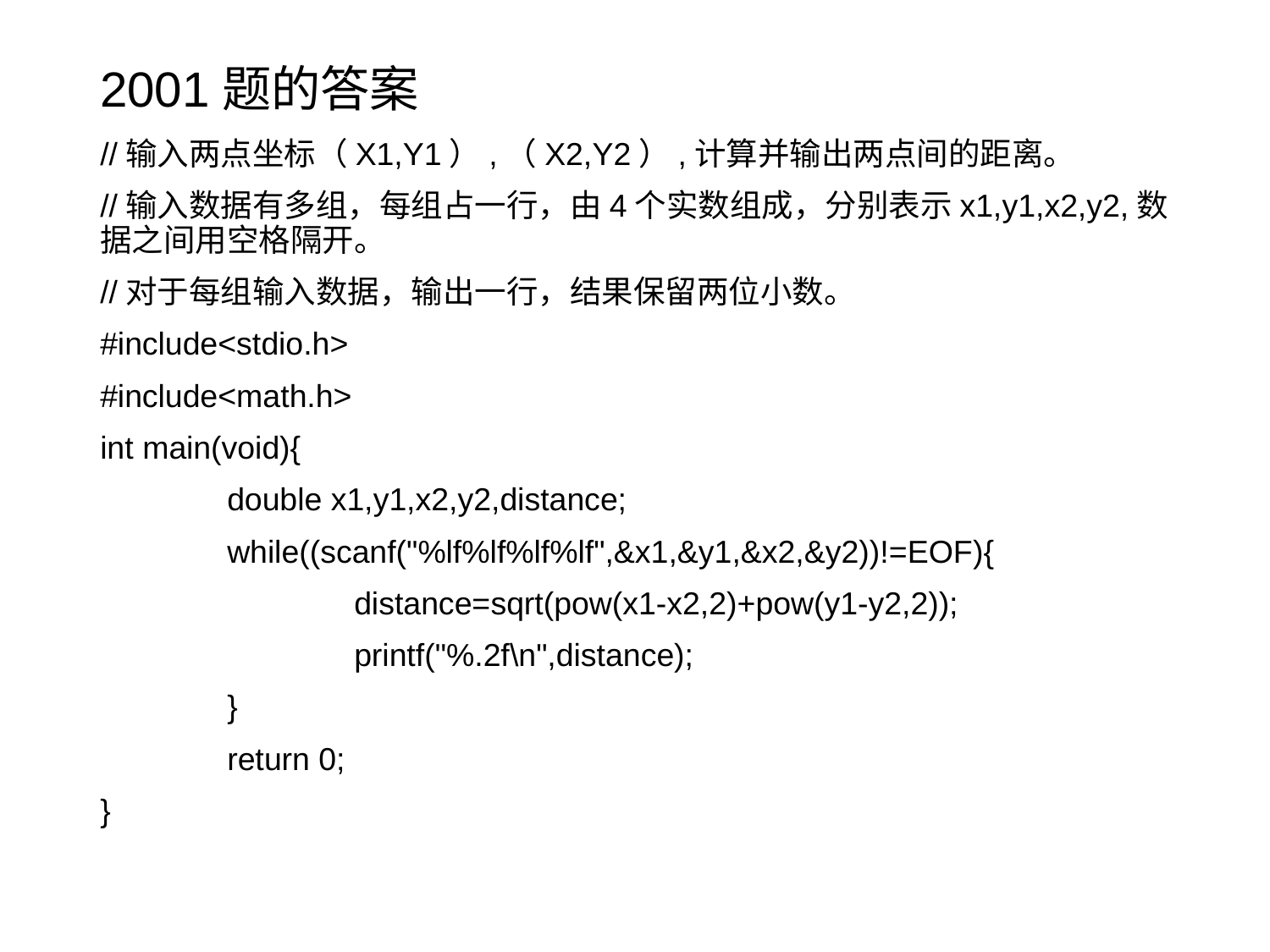

# 2001题的答案
//输入两点坐标（X1,Y1）,（X2,Y2）,计算并输出两点间的距离。
//输入数据有多组，每组占一行，由4个实数组成，分别表示x1,y1,x2,y2,数据之间用空格隔开。
//对于每组输入数据，输出一行，结果保留两位小数。
#include<stdio.h>
#include<math.h>
int main(void){
	double x1,y1,x2,y2,distance;
	while((scanf("%lf%lf%lf%lf",&x1,&y1,&x2,&y2))!=EOF){
		distance=sqrt(pow(x1-x2,2)+pow(y1-y2,2));
		printf("%.2f\n",distance);
	}
	return 0;
}